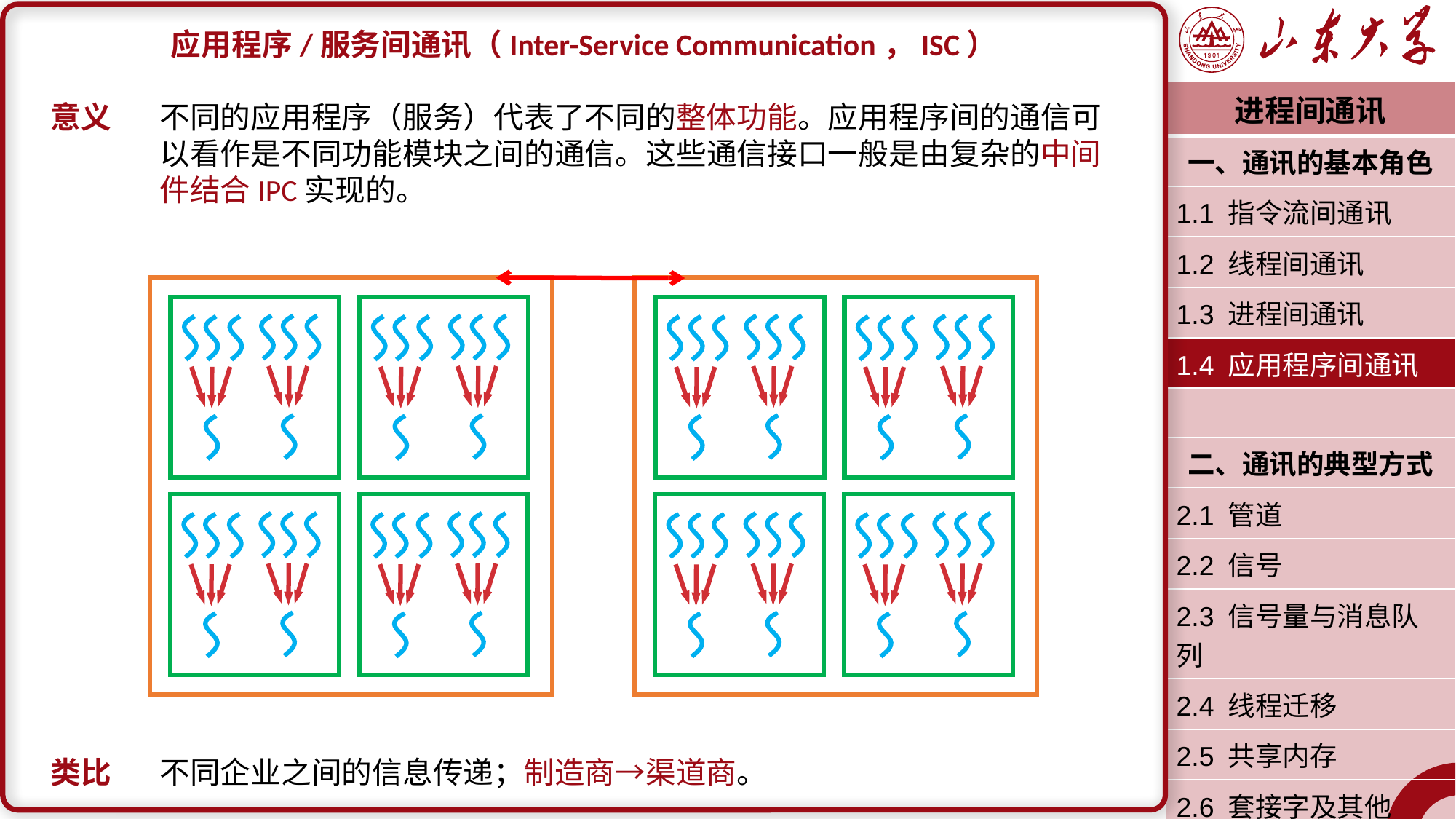

应用程序/服务间通讯（Inter-Service Communication，ISC）

意义	不同的应用程序（服务）代表了不同的整体功能。应用程序间的通信可	以看作是不同功能模块之间的通信。这些通信接口一般是由复杂的中间	件结合IPC实现的。

类比	不同企业之间的信息传递；制造商→渠道商。
| 进程间通讯 |
| --- |
| 一、通讯的基本角色 |
| 1.1 指令流间通讯 |
| 1.2 线程间通讯 |
| 1.3 进程间通讯 |
| 1.4 应用程序间通讯 |
|  |
| 二、通讯的典型方式 |
| 2.1 管道 |
| 2.2 信号 |
| 2.3 信号量与消息队列 |
| 2.4 线程迁移 |
| 2.5 共享内存 |
| 2.6 套接字及其他 |
| 潘润宇 2023.06 |